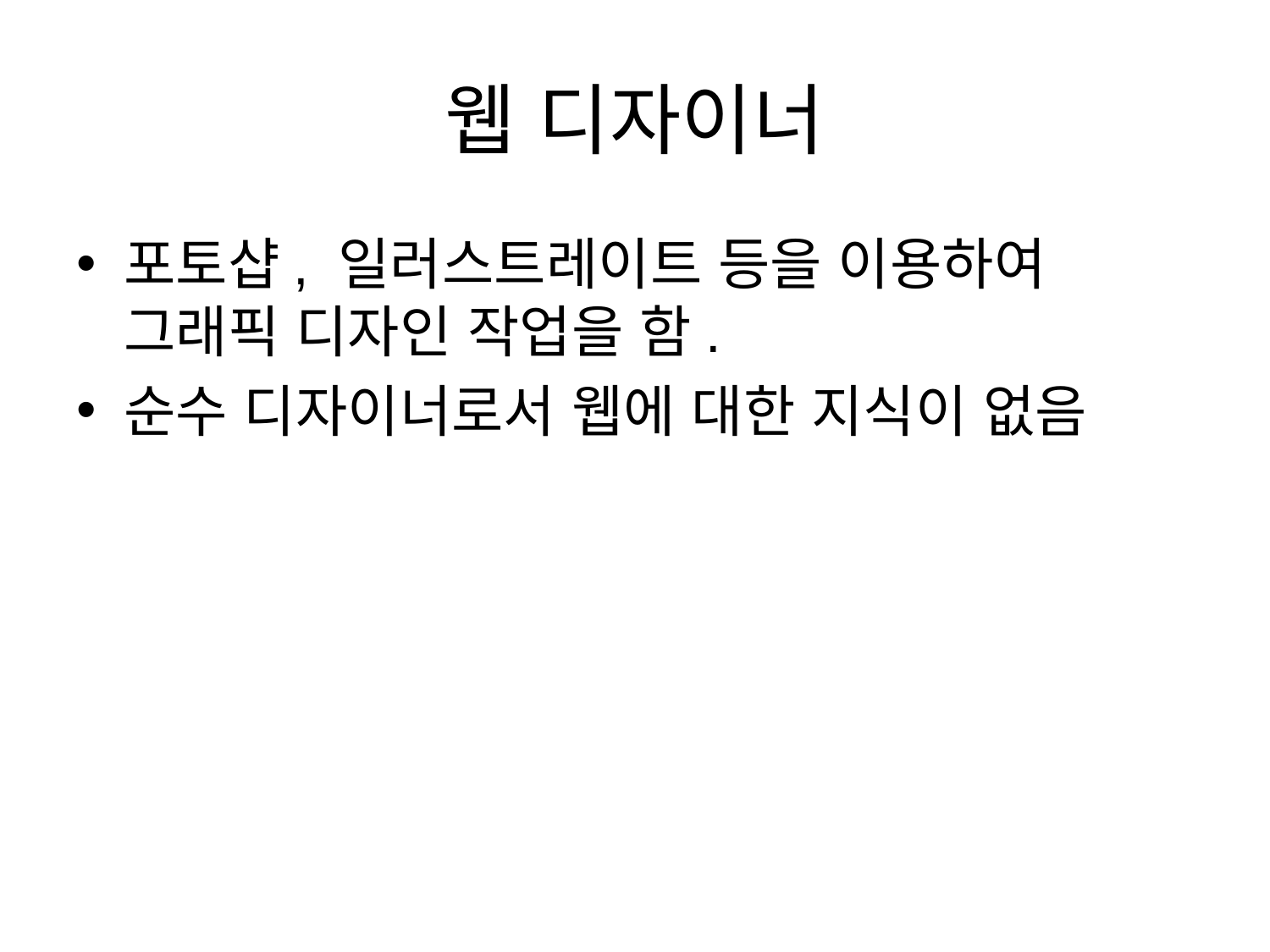

# 웹 디자이너
포토샵, 일러스트레이트 등을 이용하여 그래픽 디자인 작업을 함.
순수 디자이너로서 웹에 대한 지식이 없음